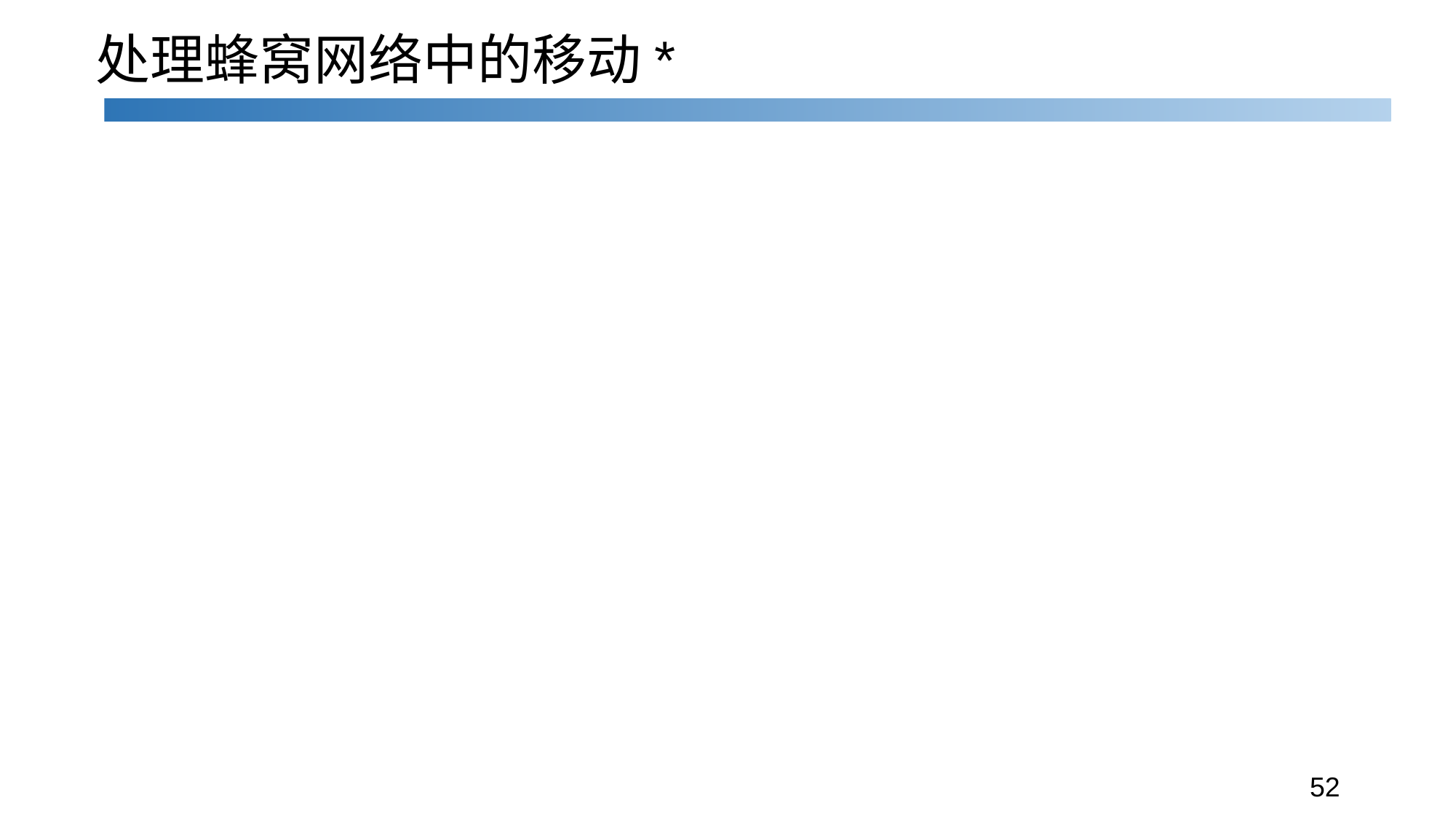

# 处理蜂窝网络中的移动*

需要处理的两个问题
对移动用户呼叫的路由选择
切换（handoff）—— 移动设备将其关联从一个基站改变到另一个基站时
52